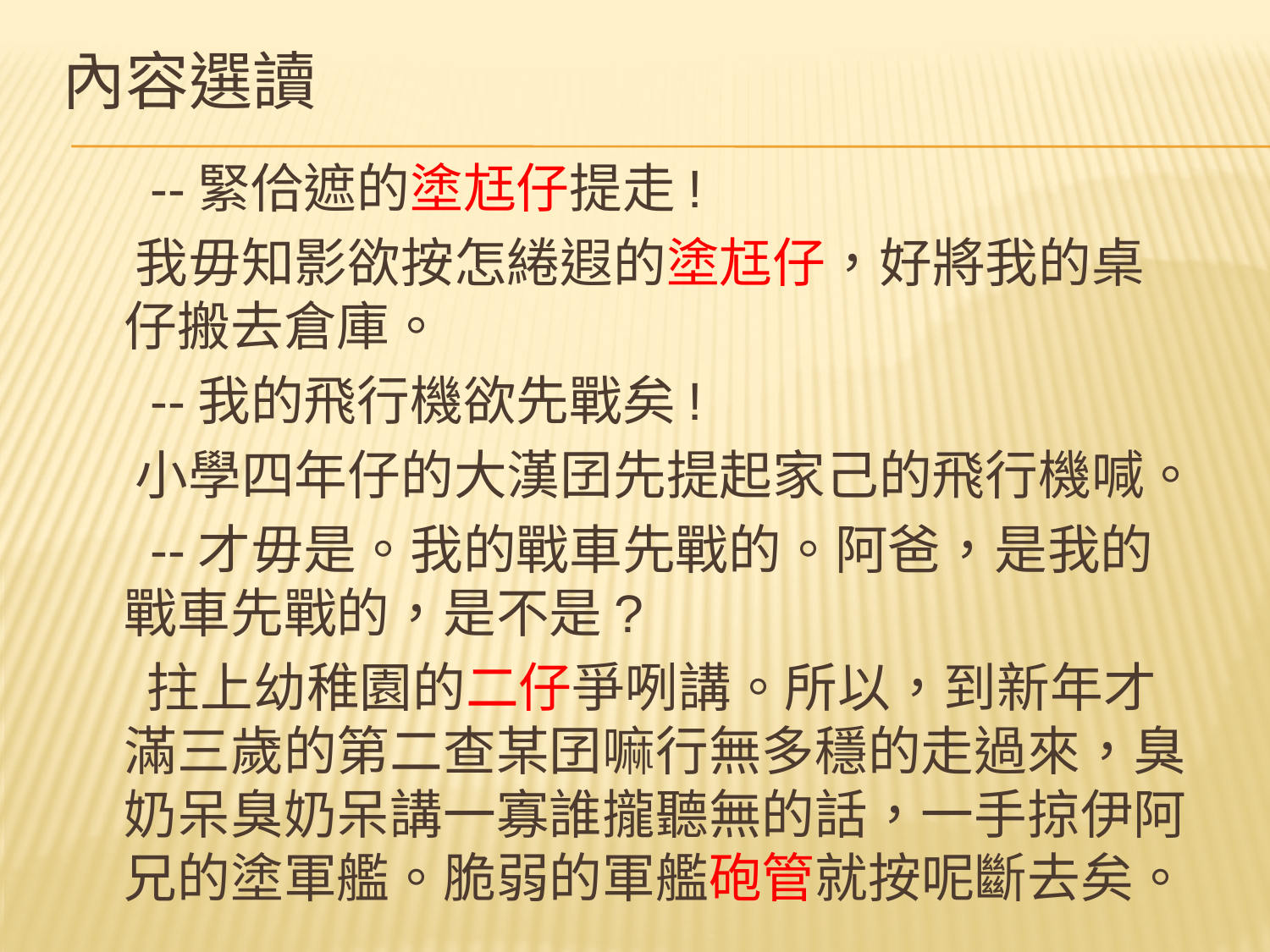

# 內容選讀
     --緊佮遮的塗尪仔提走!
    我毋知影欲按怎綣遐的塗尪仔，好將我的桌仔搬去倉庫。
     --我的飛行機欲先戰矣!
    小學四年仔的大漢囝先提起家己的飛行機喊。
     --才毋是。我的戰車先戰的。阿爸，是我的戰車先戰的，是不是?
     拄上幼稚園的二仔爭咧講。所以，到新年才滿三歲的第二查某囝嘛行無多穩的走過來，臭奶呆臭奶呆講一寡誰攏聽無的話，一手掠伊阿兄的塗軍艦。脆弱的軍艦砲管就按呢斷去矣。